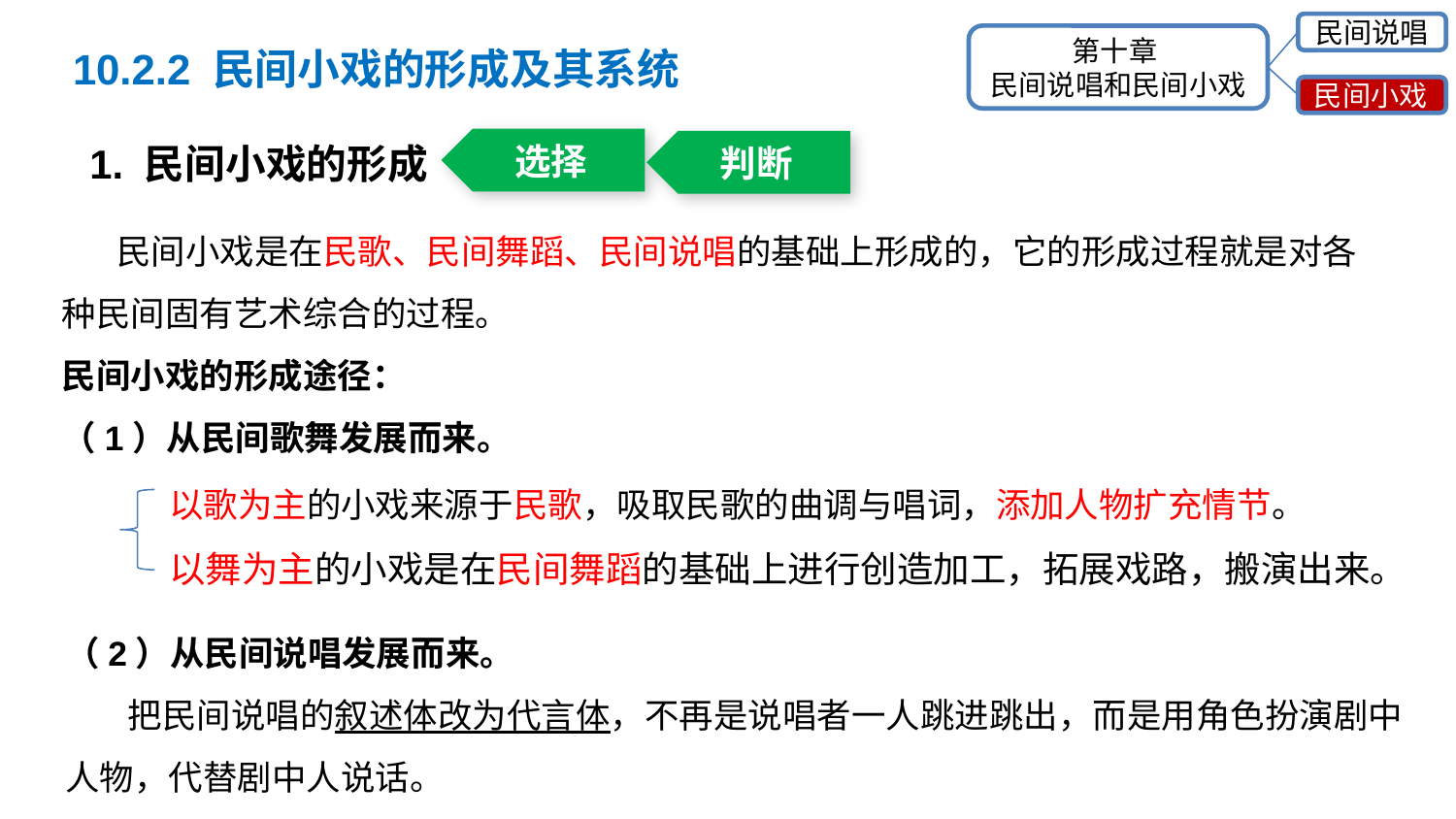

10.2.2 民间小戏的形成及其系统
民间说唱
第十章
民间说唱和民间小戏
民间小戏
1. 民间小戏的形成
选择
判断
      民间小戏是在民歌、民间舞蹈、民间说唱的基础上形成的，它的形成过程就是对各种民间固有艺术综合的过程。
民间小戏的形成途径：
（1）从民间歌舞发展而来。
以歌为主的小戏来源于民歌，吸取民歌的曲调与唱词，添加人物扩充情节。
以舞为主的小戏是在民间舞蹈的基础上进行创造加工，拓展戏路，搬演出来。

（2）从民间说唱发展而来。
       把民间说唱的叙述体改为代言体，不再是说唱者一人跳进跳出，而是用角色扮演剧中人物，代替剧中人说话。